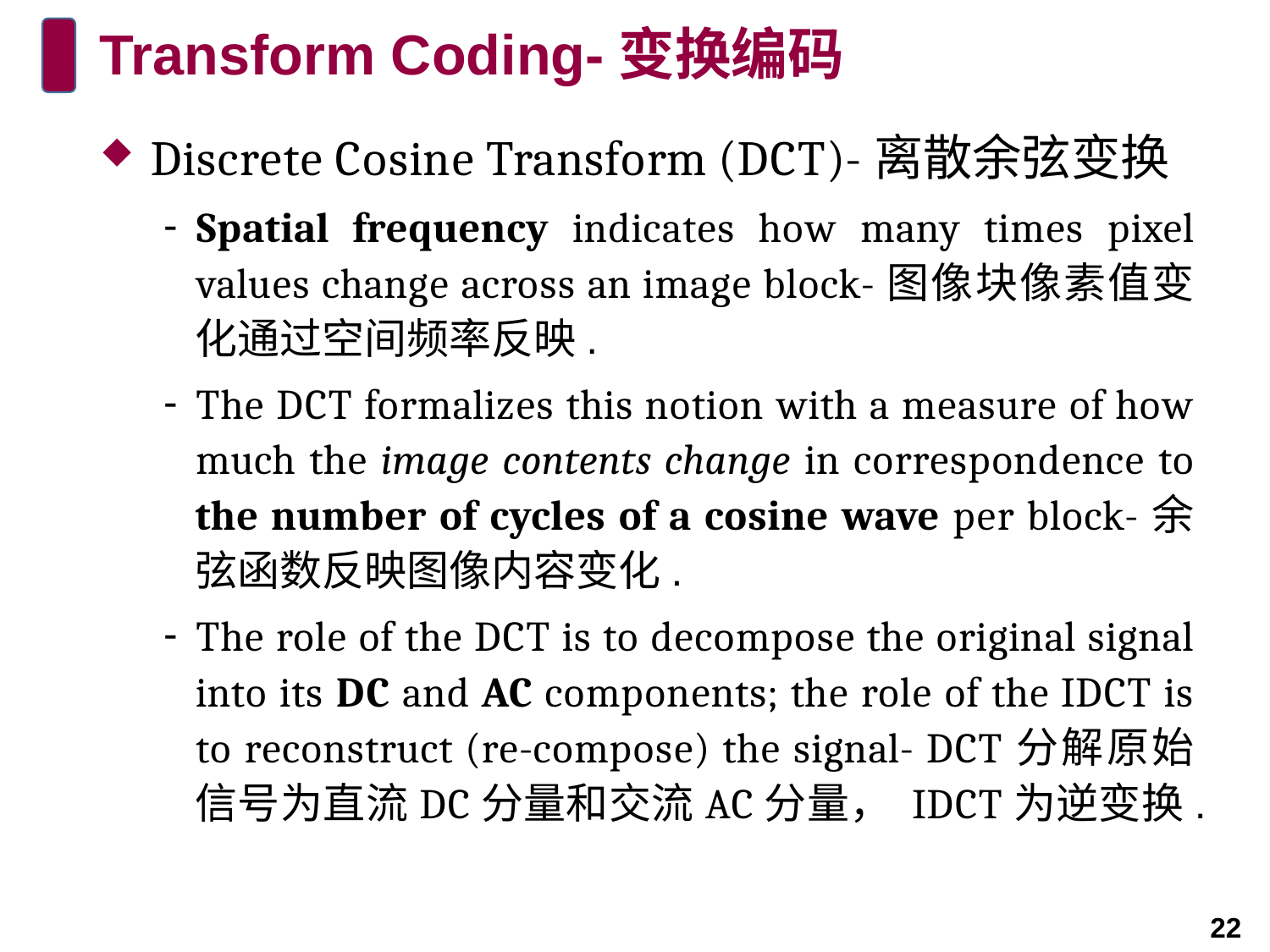

# Transform Coding-变换编码
Discrete Cosine Transform (DCT)-离散余弦变换
Spatial frequency indicates how many times pixel values change across an image block-图像块像素值变化通过空间频率反映.
The DCT formalizes this notion with a measure of how much the image contents change in correspondence to the number of cycles of a cosine wave per block-余弦函数反映图像内容变化.
The role of the DCT is to decompose the original signal into its DC and AC components; the role of the IDCT is to reconstruct (re-compose) the signal- DCT分解原始信号为直流DC分量和交流AC分量， IDCT为逆变换.

22